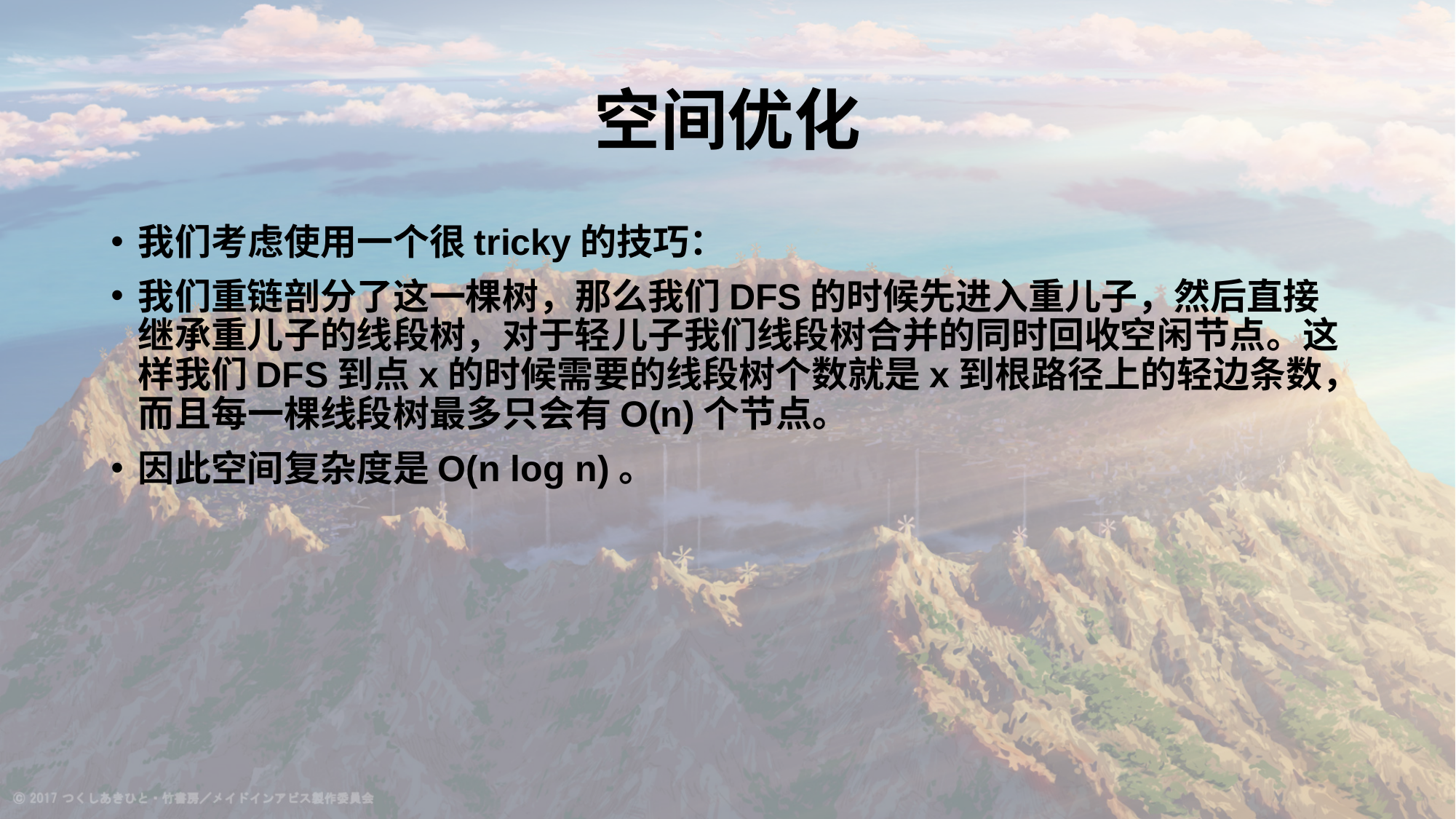

# 空间优化
我们考虑使用一个很tricky的技巧：
我们重链剖分了这一棵树，那么我们DFS的时候先进入重儿子，然后直接继承重儿子的线段树，对于轻儿子我们线段树合并的同时回收空闲节点。这样我们DFS到点x的时候需要的线段树个数就是x到根路径上的轻边条数，而且每一棵线段树最多只会有O(n)个节点。
因此空间复杂度是O(n log n)。